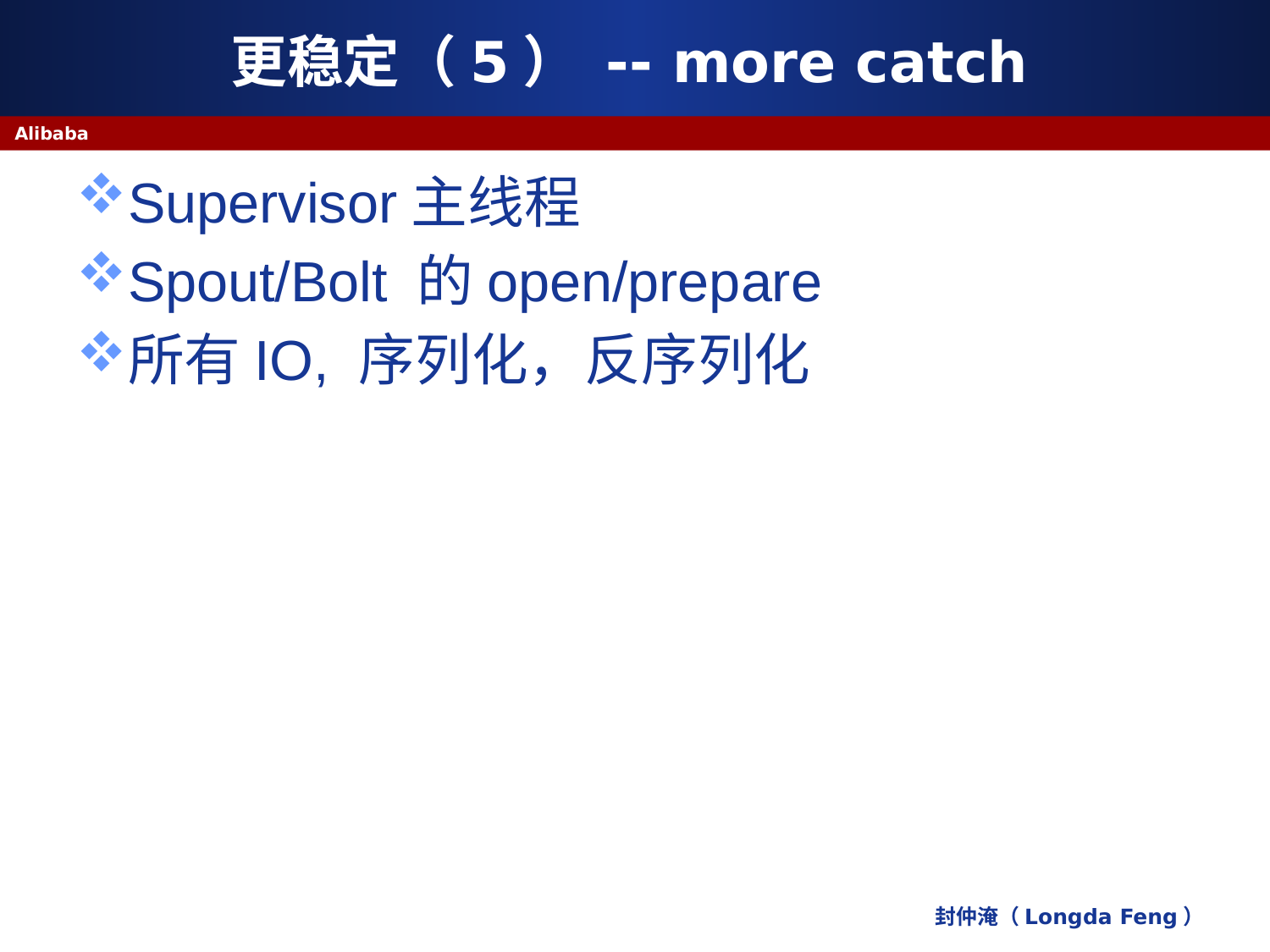

# 更稳定（5） -- more catch
Alibaba
Supervisor主线程
Spout/Bolt 的open/prepare
所有IO, 序列化，反序列化

封仲淹（Longda Feng）